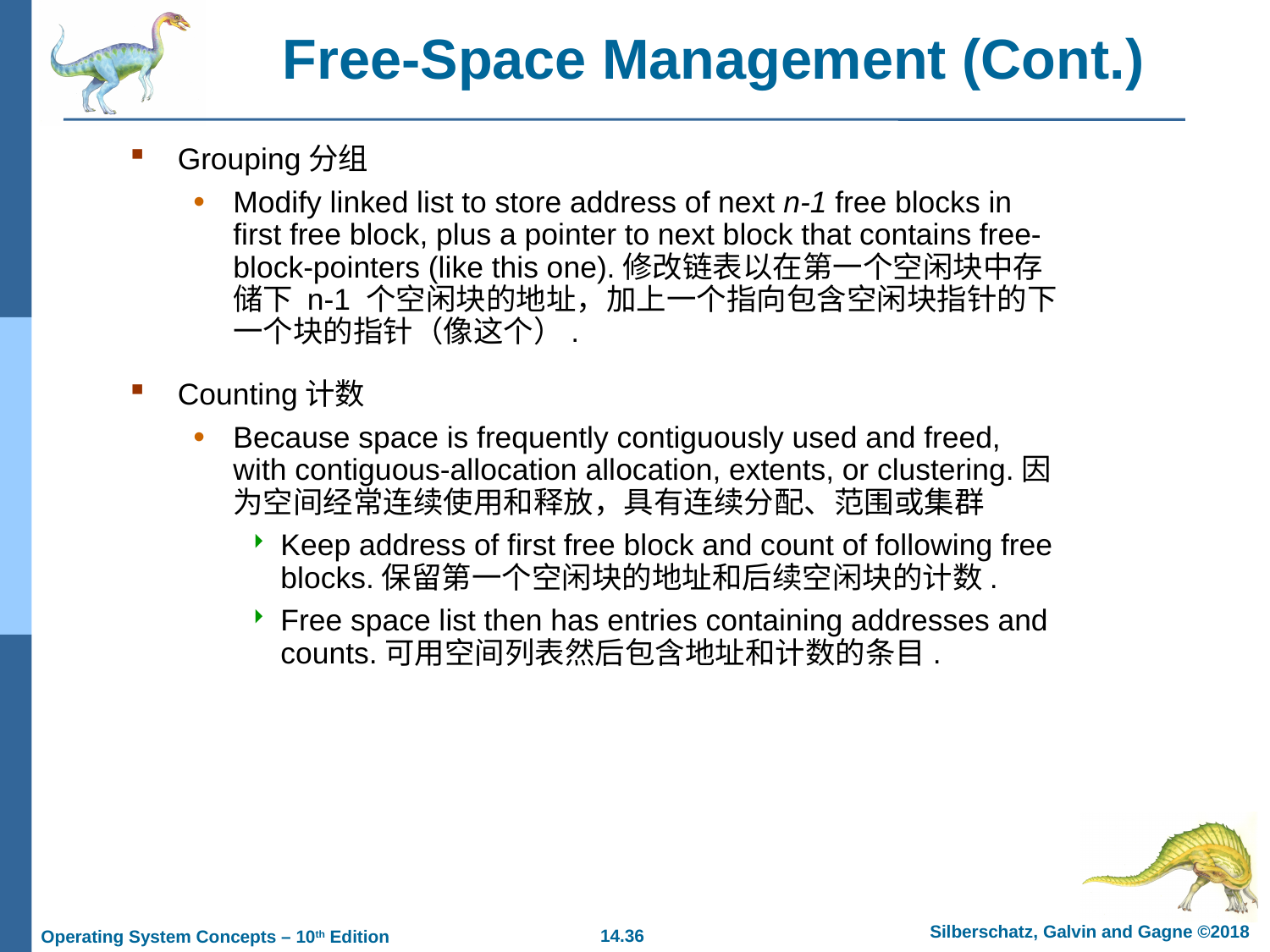

# Free-Space Management (Cont.)
Grouping分组
Modify linked list to store address of next n-1 free blocks in first free block, plus a pointer to next block that contains free-block-pointers (like this one).修改链表以在第一个空闲块中存储下 n-1 个空闲块的地址，加上一个指向包含空闲块指针的下一个块的指针（像这个）.

Counting计数
Because space is frequently contiguously used and freed,  with contiguous-allocation allocation, extents, or clustering.因为空间经常连续使用和释放，具有连续分配、范围或集群
Keep address of first free block and count of following free blocks.保留第一个空闲块的地址和后续空闲块的计数.
Free space list then has entries containing addresses and counts.可用空间列表然后包含地址和计数的条目.